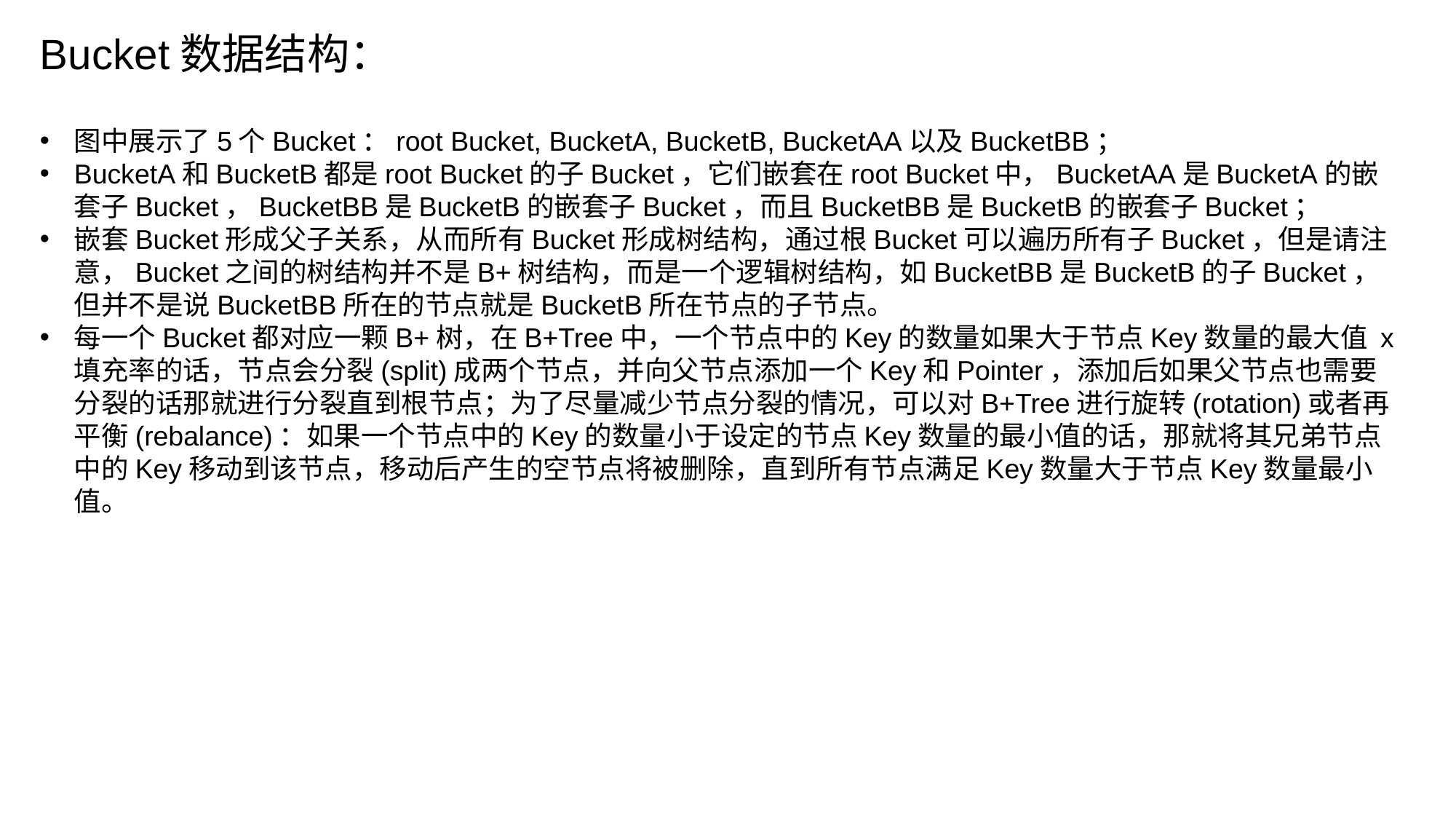

Bucket数据结构：
图中展示了5个Bucket：root Bucket, BucketA, BucketB, BucketAA以及BucketBB；
BucketA和BucketB都是root Bucket的子Bucket，它们嵌套在root Bucket中，BucketAA是BucketA的嵌套子Bucket，BucketBB是BucketB的嵌套子Bucket，而且BucketBB是BucketB的嵌套子Bucket；
嵌套Bucket形成父子关系，从而所有Bucket形成树结构，通过根Bucket可以遍历所有子Bucket，但是请注意，Bucket之间的树结构并不是B+树结构，而是一个逻辑树结构，如BucketBB是BucketB的子Bucket，但并不是说BucketBB所在的节点就是BucketB所在节点的子节点。
每一个Bucket都对应一颗B+树，在B+Tree中，一个节点中的Key的数量如果大于节点Key数量的最大值 x 填充率的话，节点会分裂(split)成两个节点，并向父节点添加一个Key和Pointer，添加后如果父节点也需要分裂的话那就进行分裂直到根节点；为了尽量减少节点分裂的情况，可以对B+Tree进行旋转(rotation)或者再平衡(rebalance)：如果一个节点中的Key的数量小于设定的节点Key数量的最小值的话，那就将其兄弟节点中的Key移动到该节点，移动后产生的空节点将被删除，直到所有节点满足Key数量大于节点Key数量最小值。